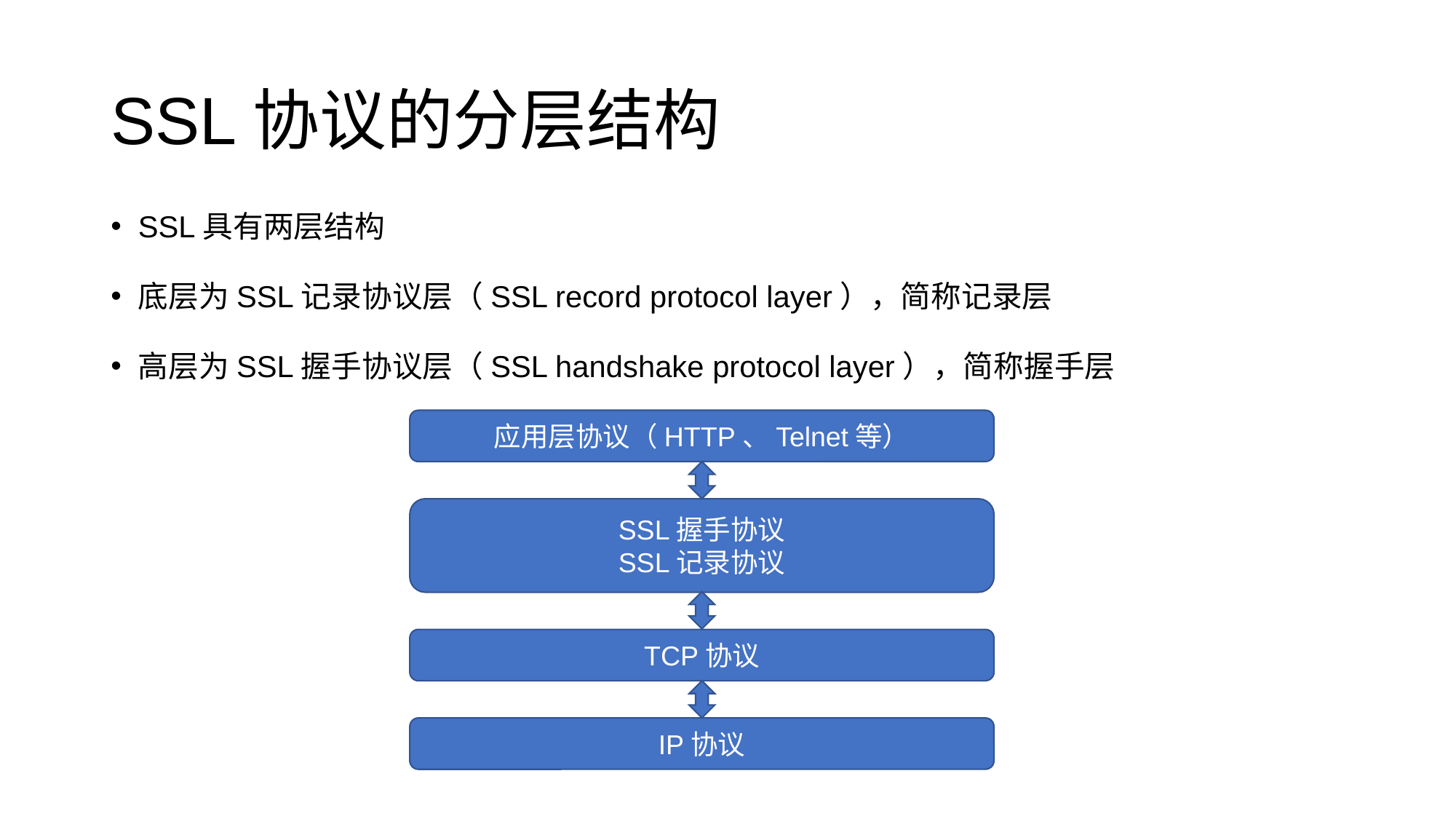

# SSL协议的分层结构
SSL具有两层结构
底层为SSL记录协议层（SSL record protocol layer），简称记录层
高层为SSL握手协议层（SSL handshake protocol layer），简称握手层
应用层协议（HTTP、Telnet等）

SSL握手协议
SSL记录协议

TCP协议

IP协议